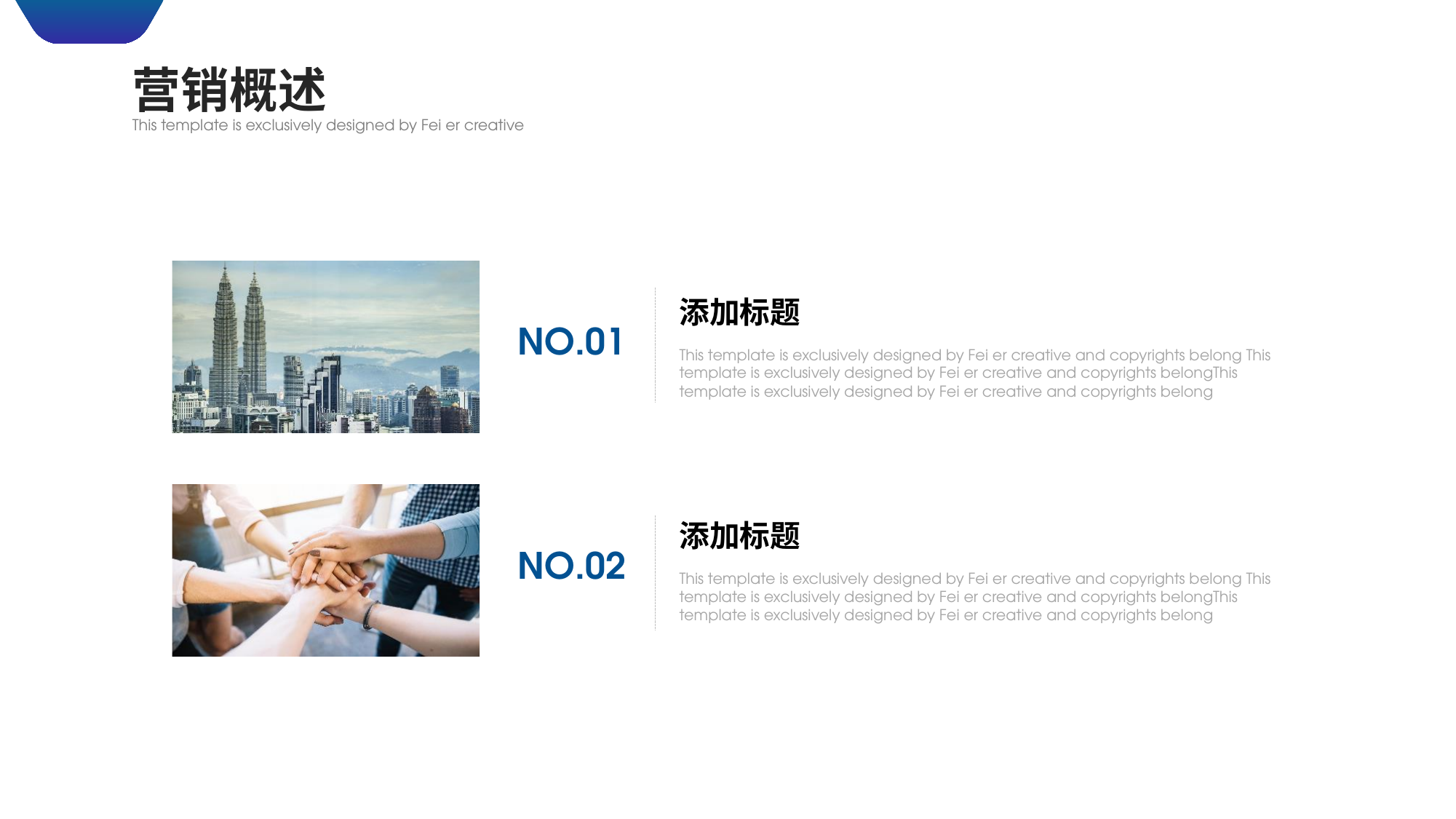

营销概述
This template is exclusively designed by Fei er creative

添加标题
This template is exclusively designed by Fei er creative and copyrights belong This template is exclusively designed by Fei er creative and copyrights belongThis template is exclusively designed by Fei er creative and copyrights belong
NO.01

添加标题
This template is exclusively designed by Fei er creative and copyrights belong This template is exclusively designed by Fei er creative and copyrights belongThis template is exclusively designed by Fei er creative and copyrights belong
NO.02